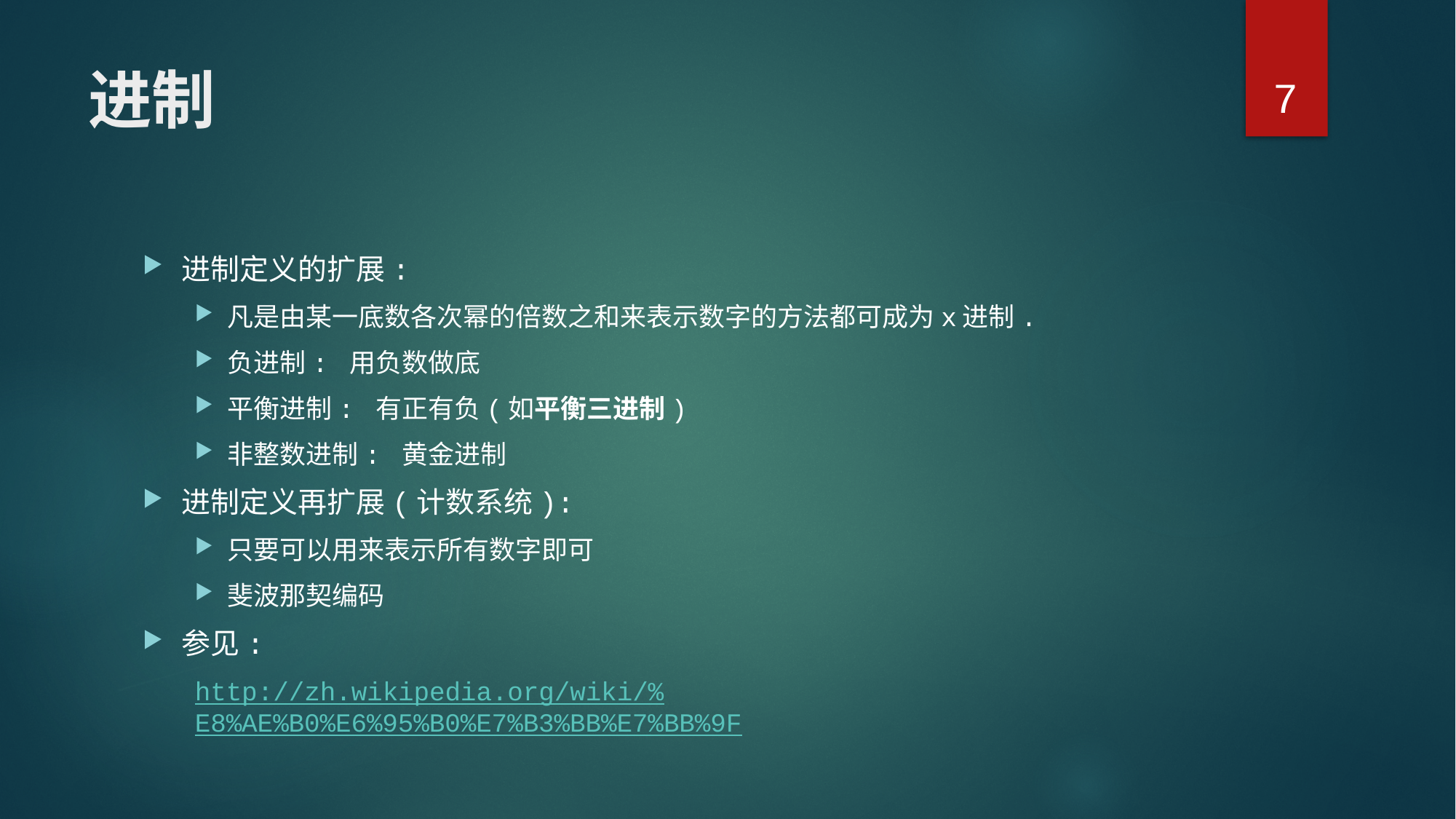

7
# 进制
进制定义的扩展:
凡是由某一底数各次幂的倍数之和来表示数字的方法都可成为x进制.
负进制: 用负数做底
平衡进制: 有正有负(如平衡三进制)
非整数进制: 黄金进制
进制定义再扩展(计数系统):
只要可以用来表示所有数字即可
斐波那契编码
参见:
http://zh.wikipedia.org/wiki/%E8%AE%B0%E6%95%B0%E7%B3%BB%E7%BB%9F